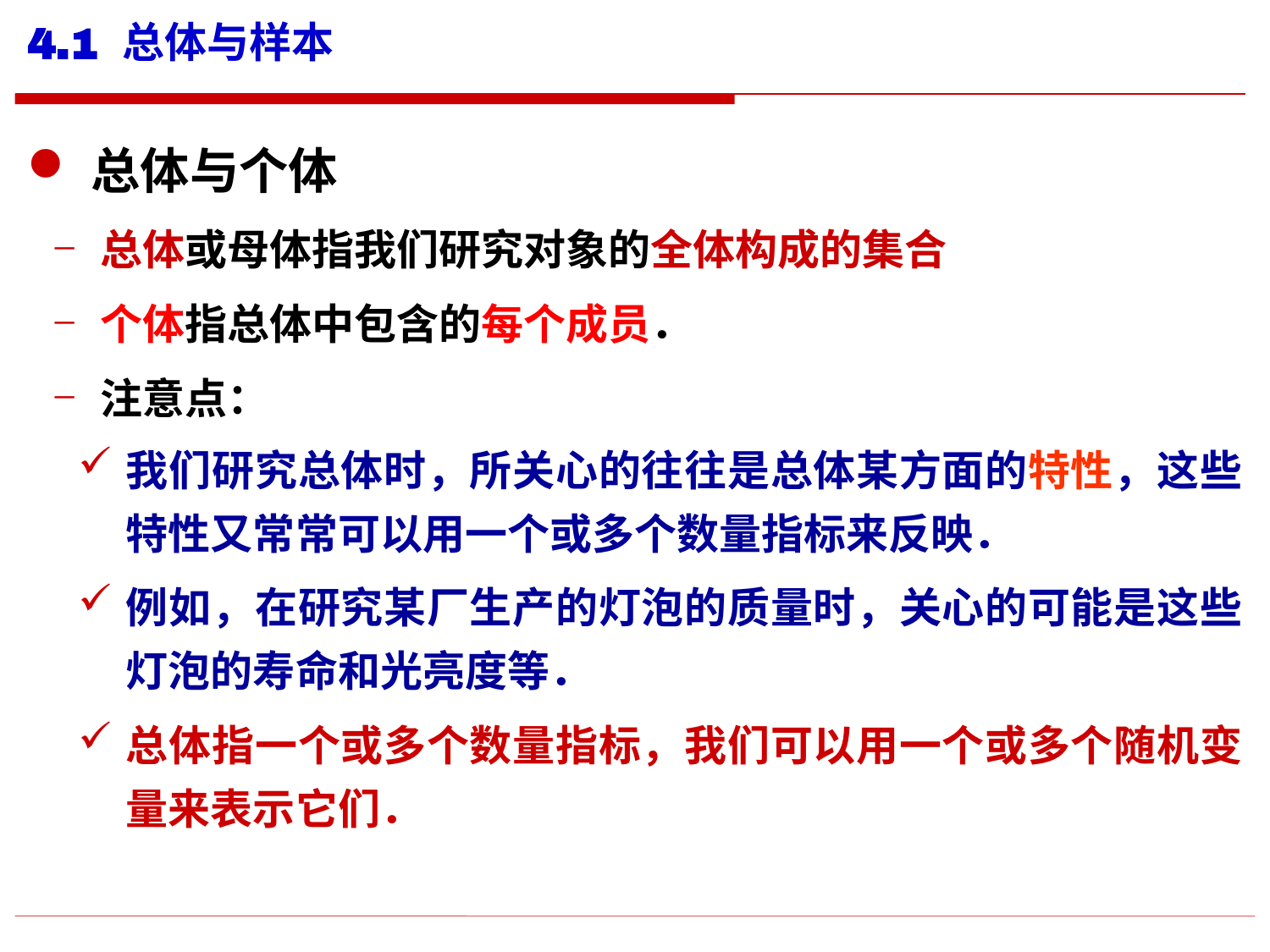

# 4.1 总体与样本
总体与个体
总体或母体指我们研究对象的全体构成的集合
个体指总体中包含的每个成员．
注意点：
我们研究总体时，所关心的往往是总体某方面的特性，这些特性又常常可以用一个或多个数量指标来反映．
例如，在研究某厂生产的灯泡的质量时，关心的可能是这些灯泡的寿命和光亮度等．
总体指一个或多个数量指标，我们可以用一个或多个随机变量来表示它们．